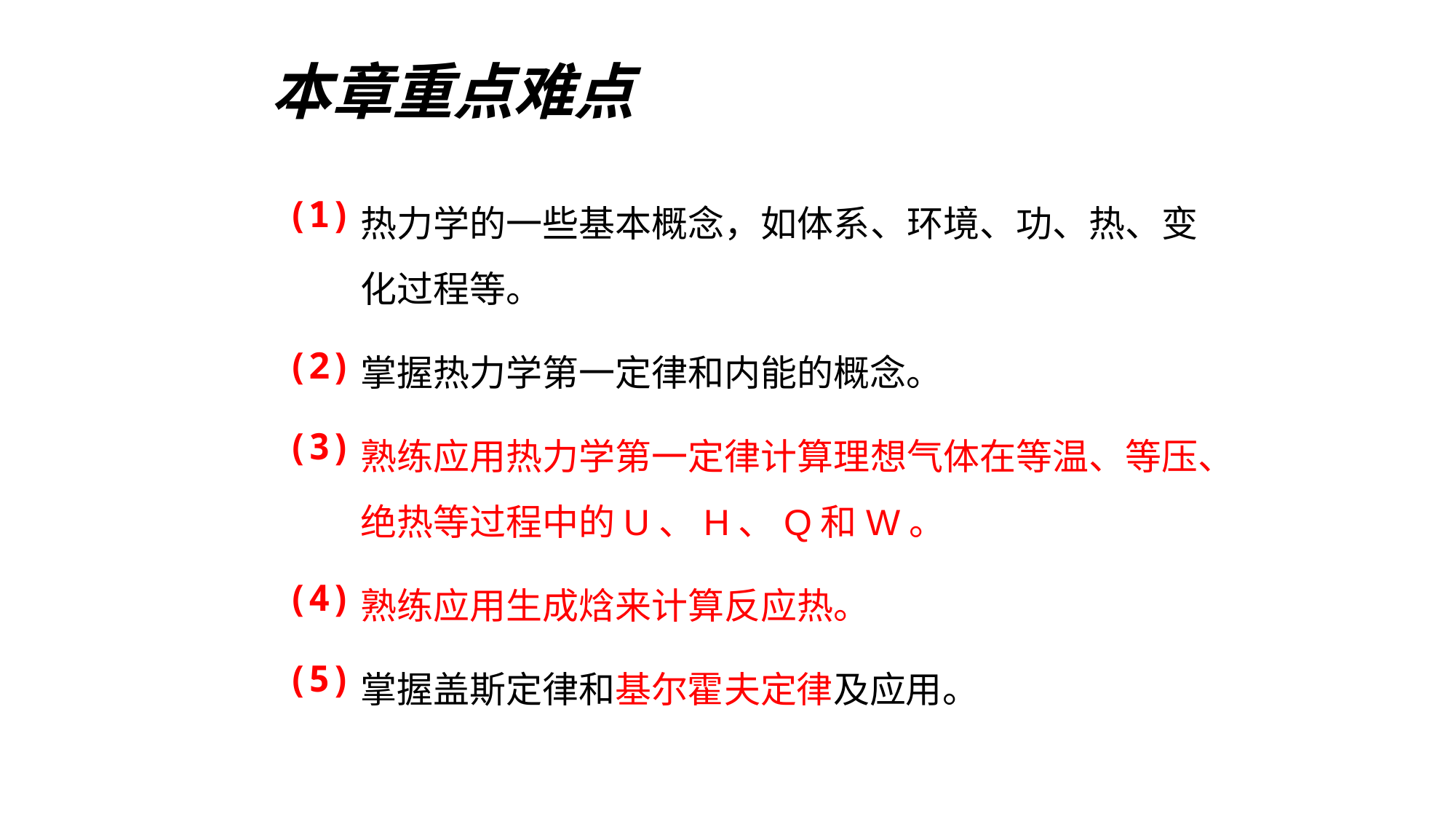

本章重点难点
热力学的一些基本概念，如体系、环境、功、热、变化过程等。
掌握热力学第一定律和内能的概念。
熟练应用热力学第一定律计算理想气体在等温、等压、绝热等过程中的U、H、Q和W。
熟练应用生成焓来计算反应热。
掌握盖斯定律和基尔霍夫定律及应用。
(1)
(2)
(3)
(4)
(5)